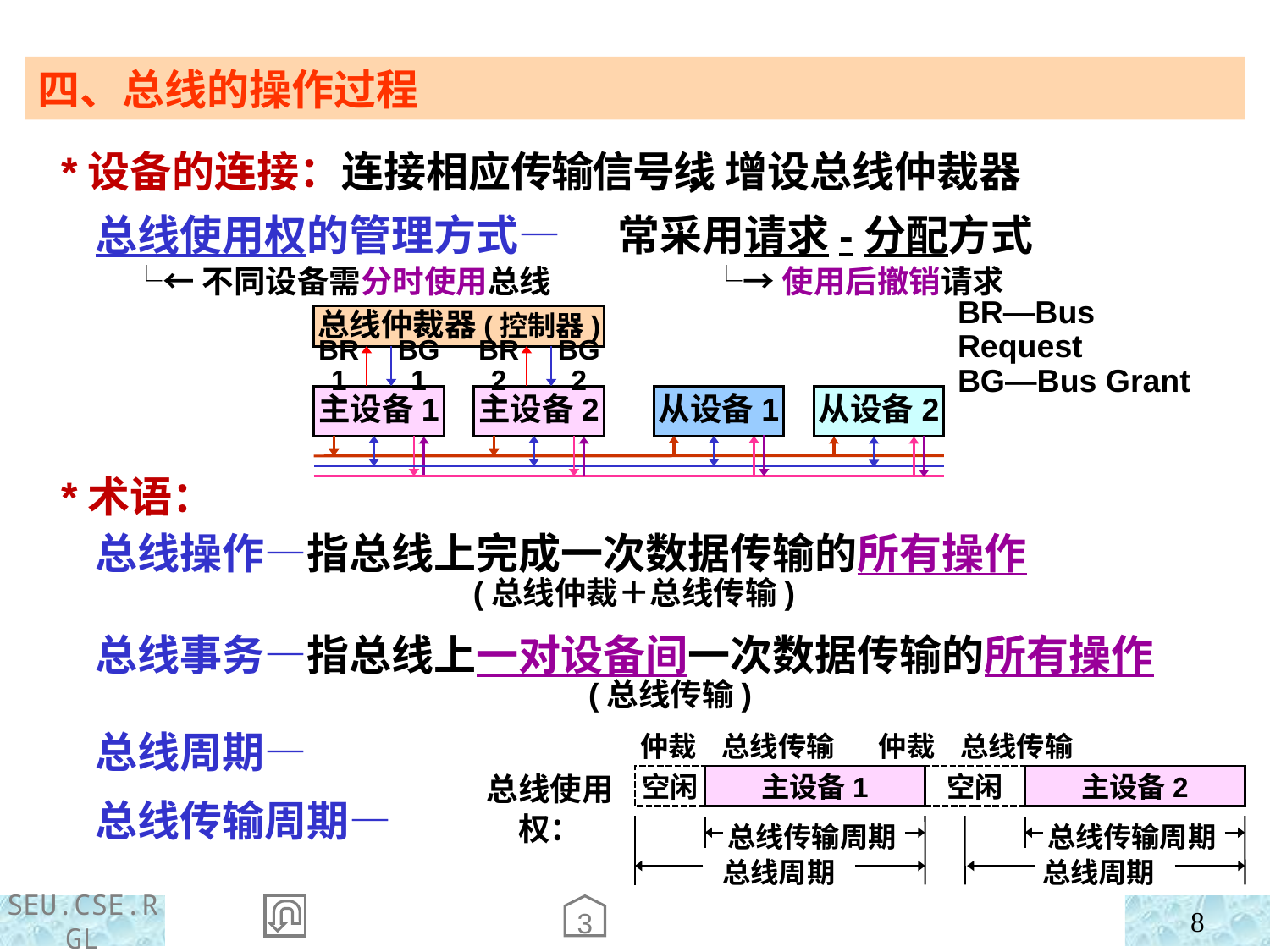

四、总线的操作过程
  *设备的连接：连接相应传输信号线
     总线使用权的管理方式—
             └←不同设备需分时使用总线
      ，增设总线仲裁器
常采用请求-分配方式
             └→使用后撤销请求
总线仲裁器(控制器)
BR—Bus Request
BG—Bus Grant
BR1
BG1
BR2
BG2
主设备1
主设备2
从设备1
从设备2
  *术语：
     总线操作—指总线上完成一次数据传输的所有操作
                                                 (总线仲裁＋总线传输)
     总线事务—指总线上一对设备间一次数据传输的所有操作
                                                              (总线传输)
     总线周期—
     总线传输周期—
仲裁    总线传输       仲裁    总线传输
空闲
空闲
总线使用权：
主设备1
主设备2
总线传输周期
总线传输周期
总线周期
总线周期
3

8